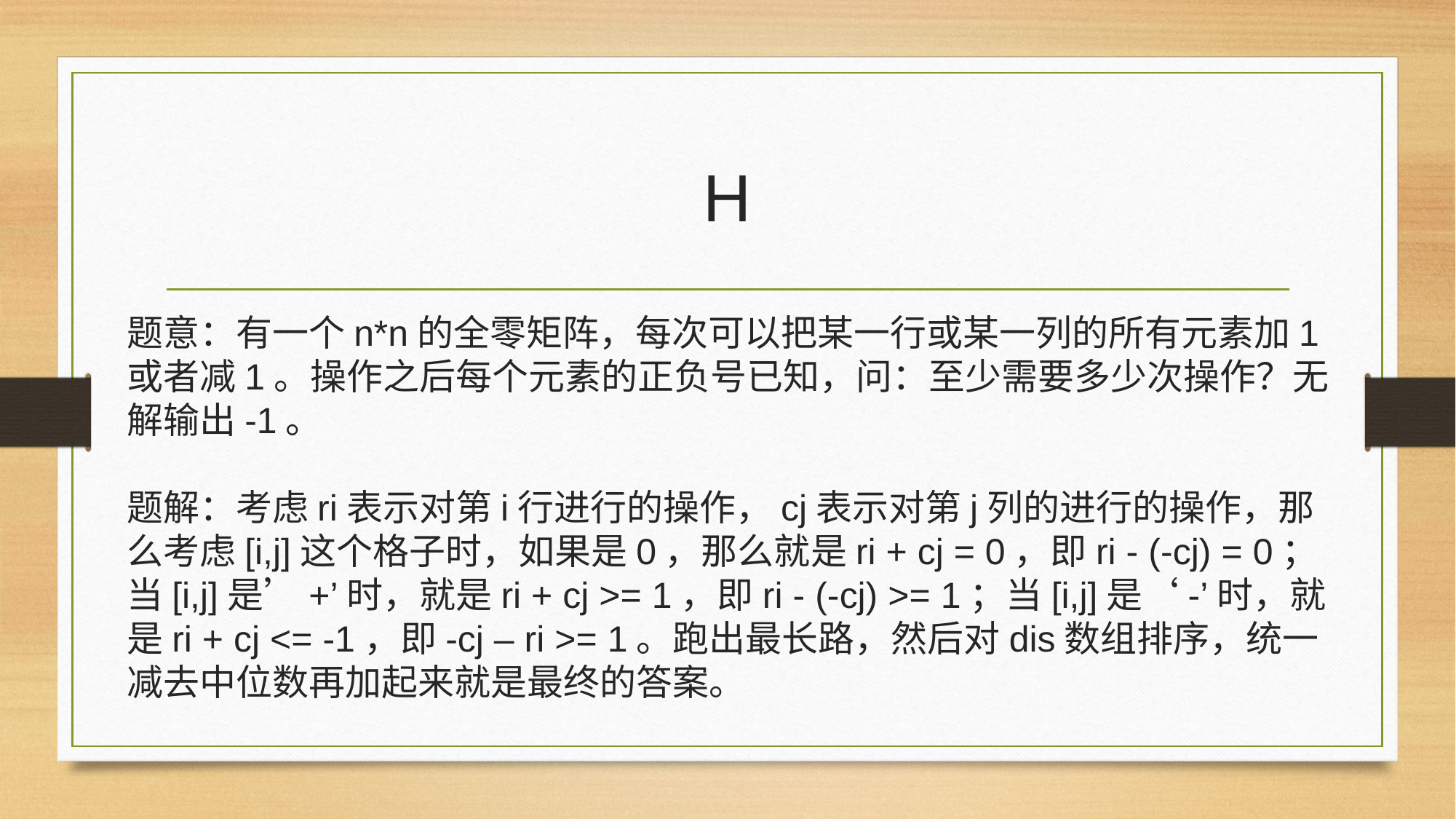

# H
题意：有一个n*n的全零矩阵，每次可以把某一行或某一列的所有元素加1或者减1。操作之后每个元素的正负号已知，问：至少需要多少次操作？无解输出-1。

题解：考虑ri表示对第i行进行的操作，cj表示对第j列的进行的操作，那么考虑[i,j]这个格子时，如果是0，那么就是ri + cj = 0，即ri - (-cj) = 0；当[i,j]是’+’时，就是ri + cj >= 1，即ri - (-cj) >= 1；当[i,j]是‘-’时，就是ri + cj <= -1，即-cj – ri >= 1。跑出最长路，然后对dis数组排序，统一减去中位数再加起来就是最终的答案。